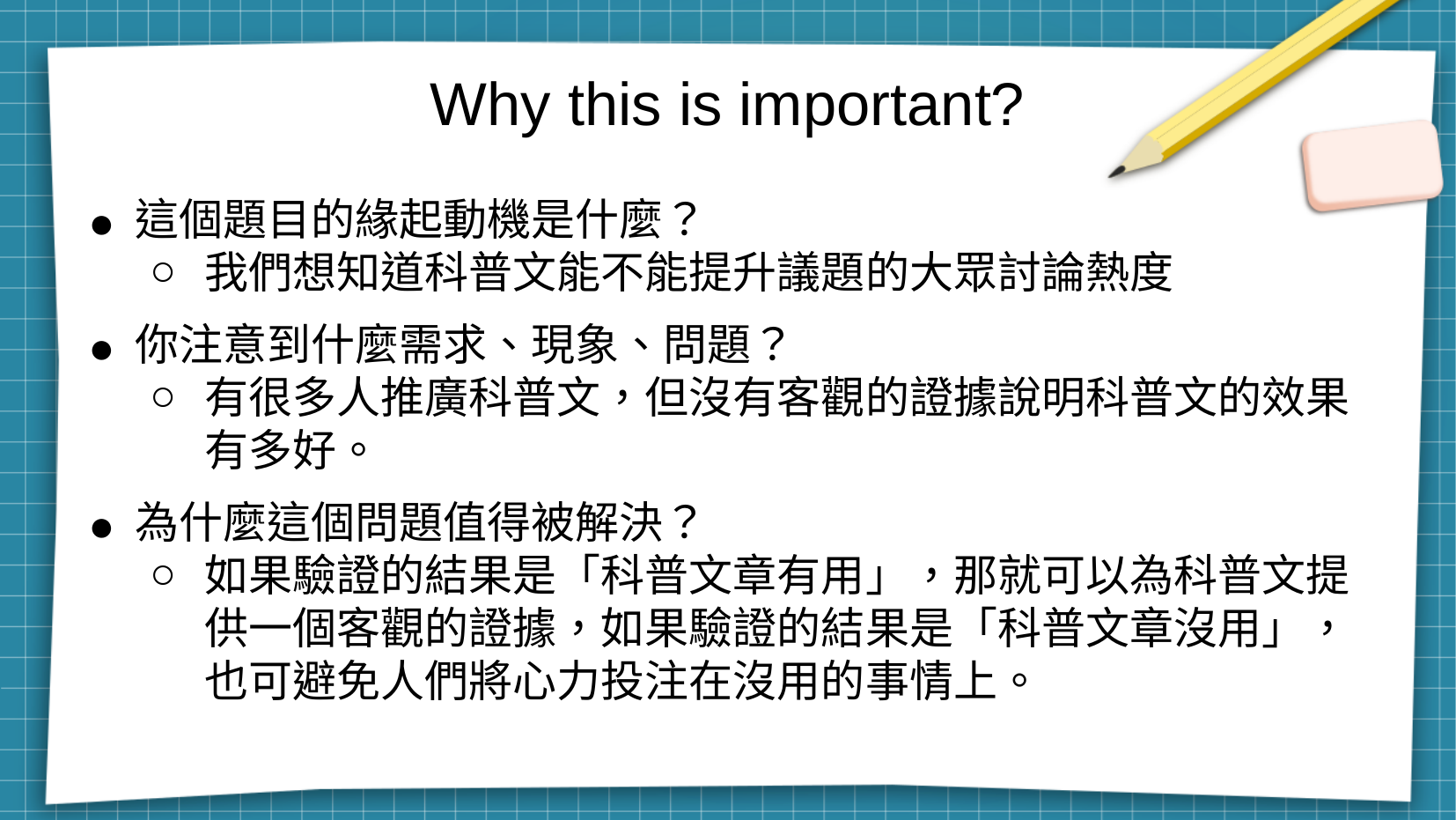

Why this is important?
這個題目的緣起動機是什麼？
我們想知道科普文能不能提升議題的大眾討論熱度
你注意到什麼需求、現象、問題？
有很多人推廣科普文，但沒有客觀的證據說明科普文的效果有多好。
為什麼這個問題值得被解決？
如果驗證的結果是「科普文章有用」，那就可以為科普文提供一個客觀的證據，如果驗證的結果是「科普文章沒用」，也可避免人們將心力投注在沒用的事情上。